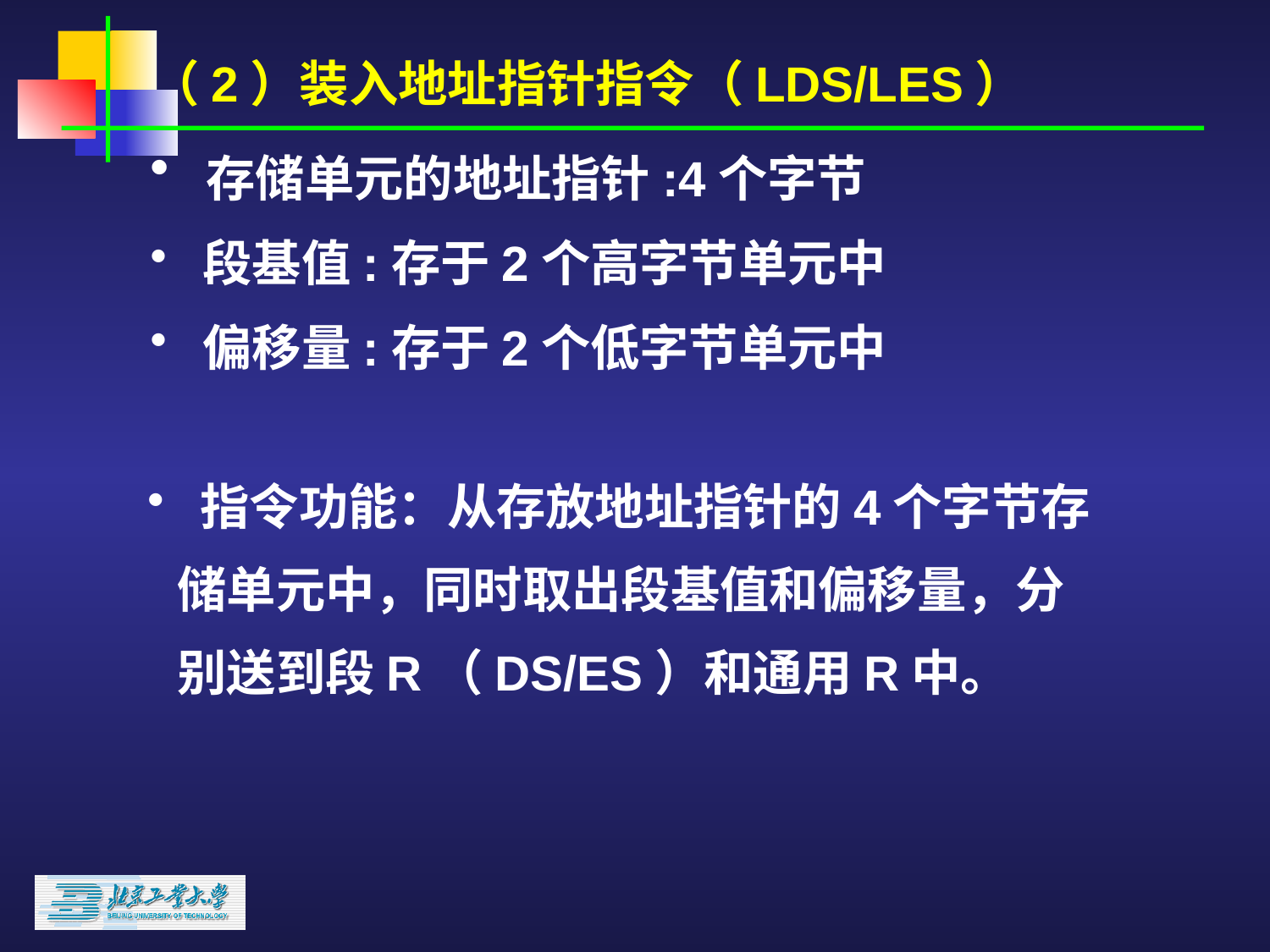

（2）装入地址指针指令（LDS/LES）
 存储单元的地址指针:4个字节
 段基值:存于2个高字节单元中
 偏移量:存于2个低字节单元中
 指令功能：从存放地址指针的4个字节存储单元中，同时取出段基值和偏移量，分别送到段R（DS/ES）和通用R中。